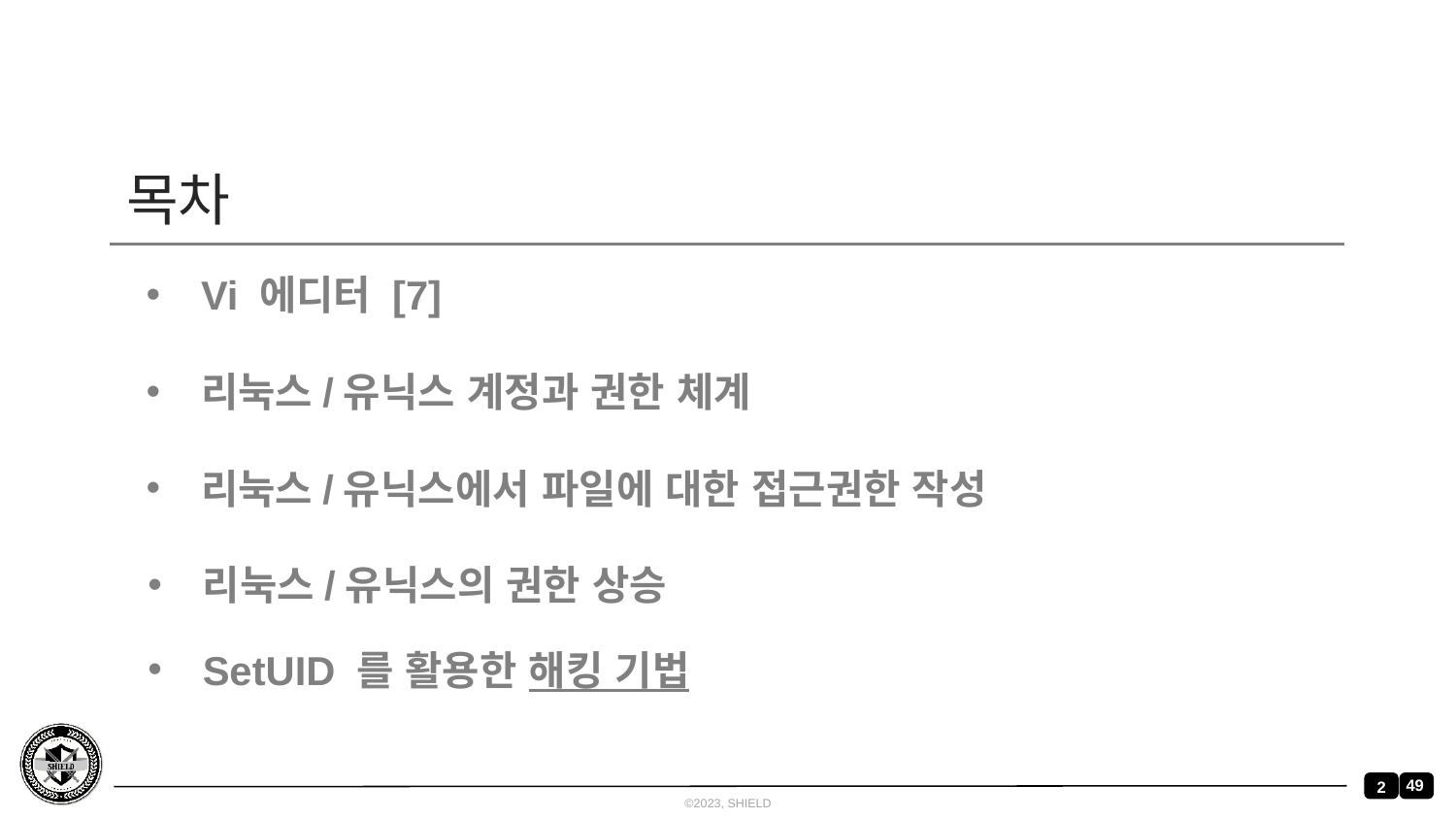

# 목차
Vi 에디터 [7]
리눅스/유닉스 계정과 권한 체계
리눅스/유닉스에서 파일에 대한 접근권한 작성
리눅스/유닉스의 권한 상승
SetUID 를 활용한 해킹 기법